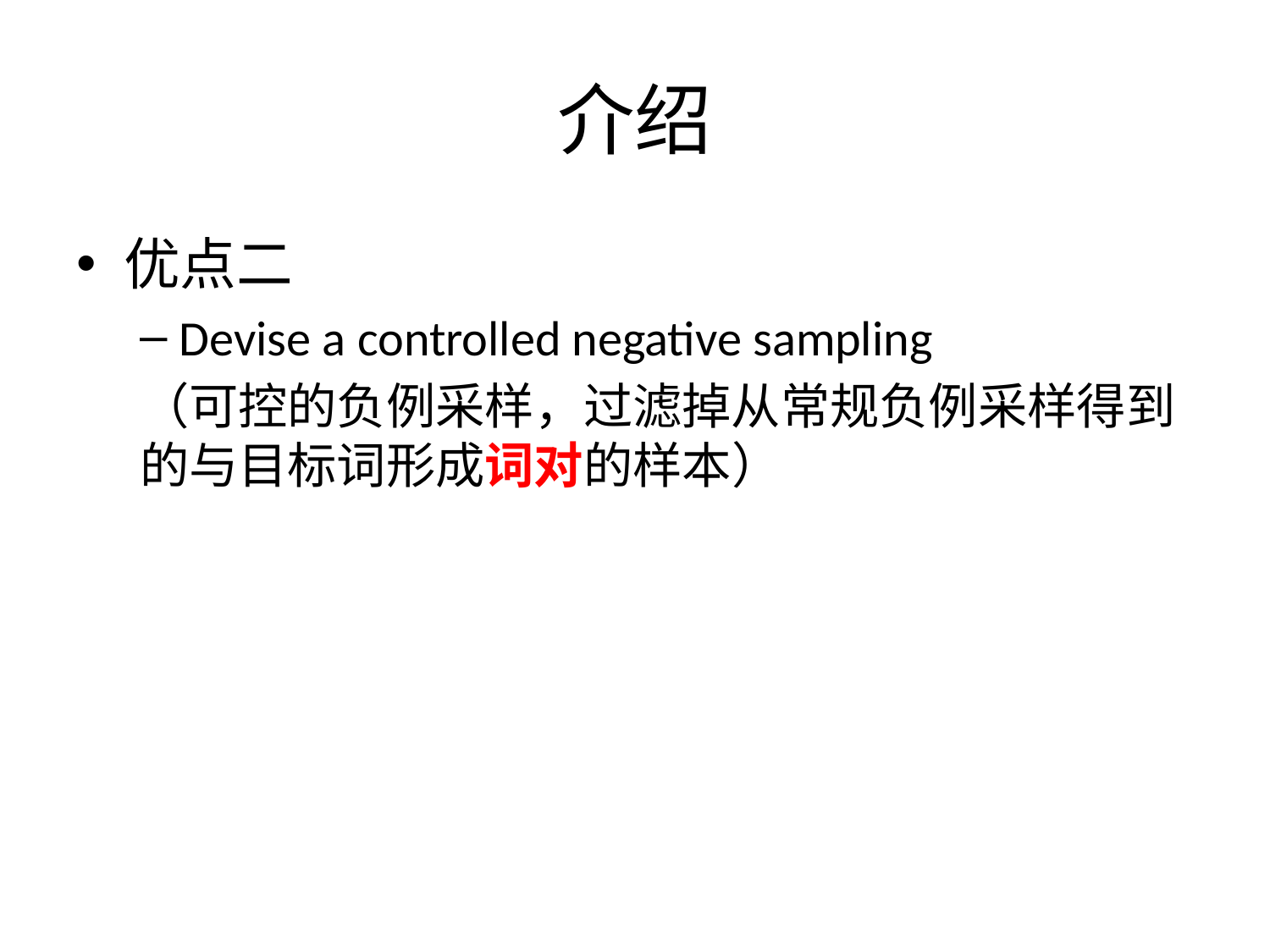

# 介绍
优点二
Devise a controlled negative sampling
（可控的负例采样，过滤掉从常规负例采样得到的与目标词形成词对的样本）